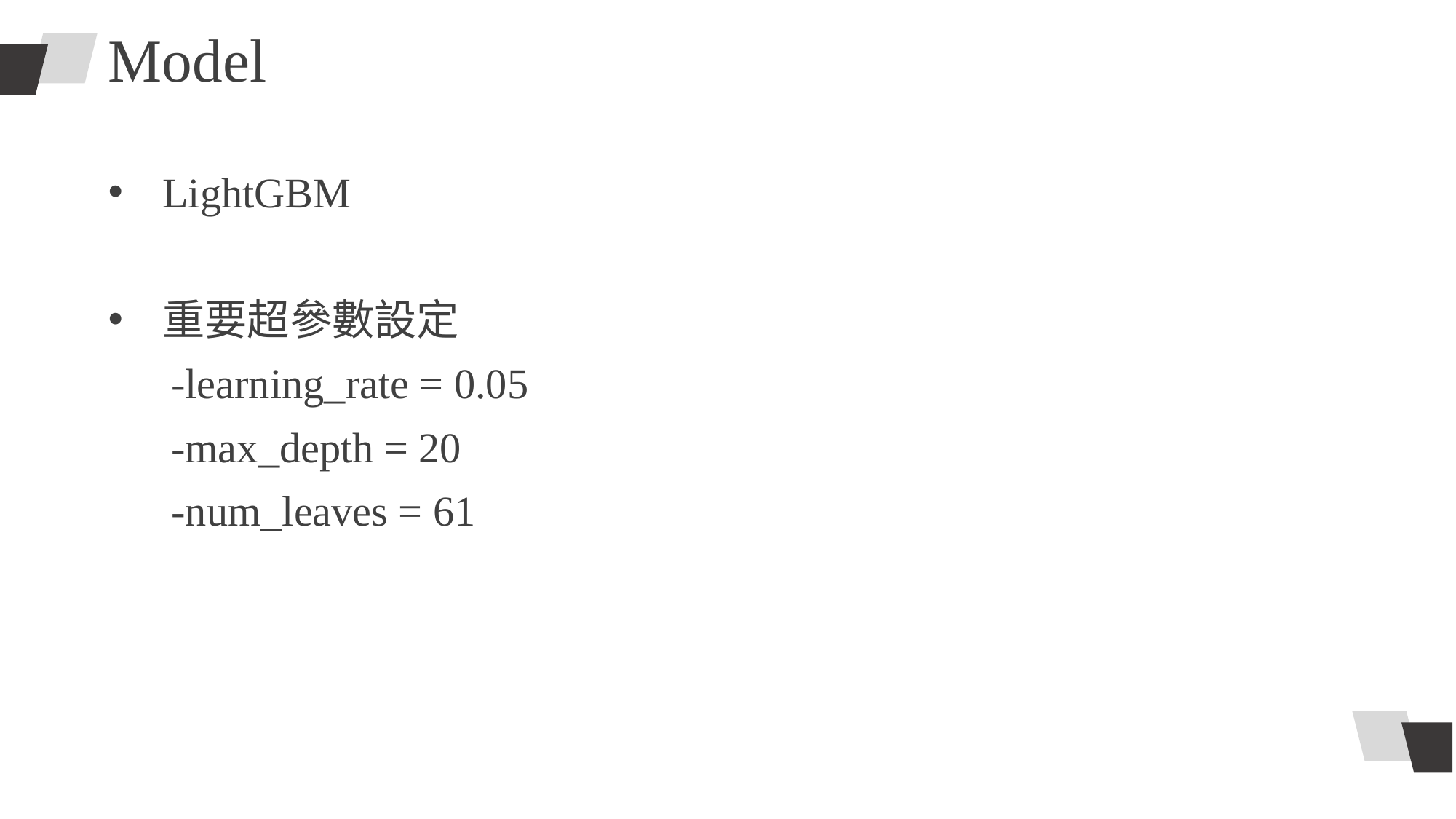

Model

LightGBM

重要超參數設定
      -learning_rate = 0.05
      -max_depth = 20
      -num_leaves = 61